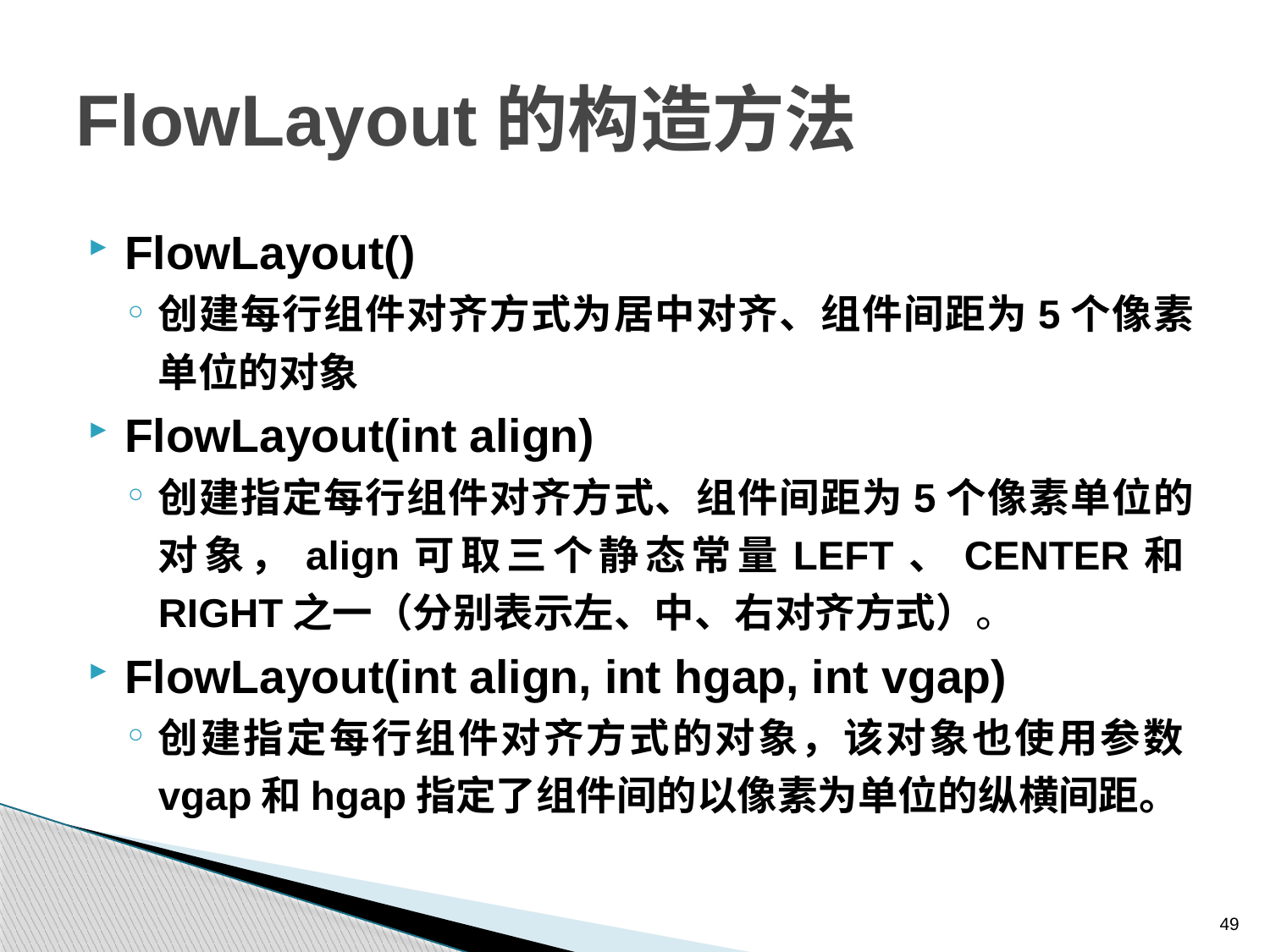

# FlowLayout的构造方法
FlowLayout()
创建每行组件对齐方式为居中对齐、组件间距为5个像素单位的对象
FlowLayout(int align)
创建指定每行组件对齐方式、组件间距为5个像素单位的对象，align可取三个静态常量LEFT、CENTER和RIGHT之一（分别表示左、中、右对齐方式）。
FlowLayout(int align, int hgap, int vgap)
创建指定每行组件对齐方式的对象，该对象也使用参数vgap和hgap指定了组件间的以像素为单位的纵横间距。

49